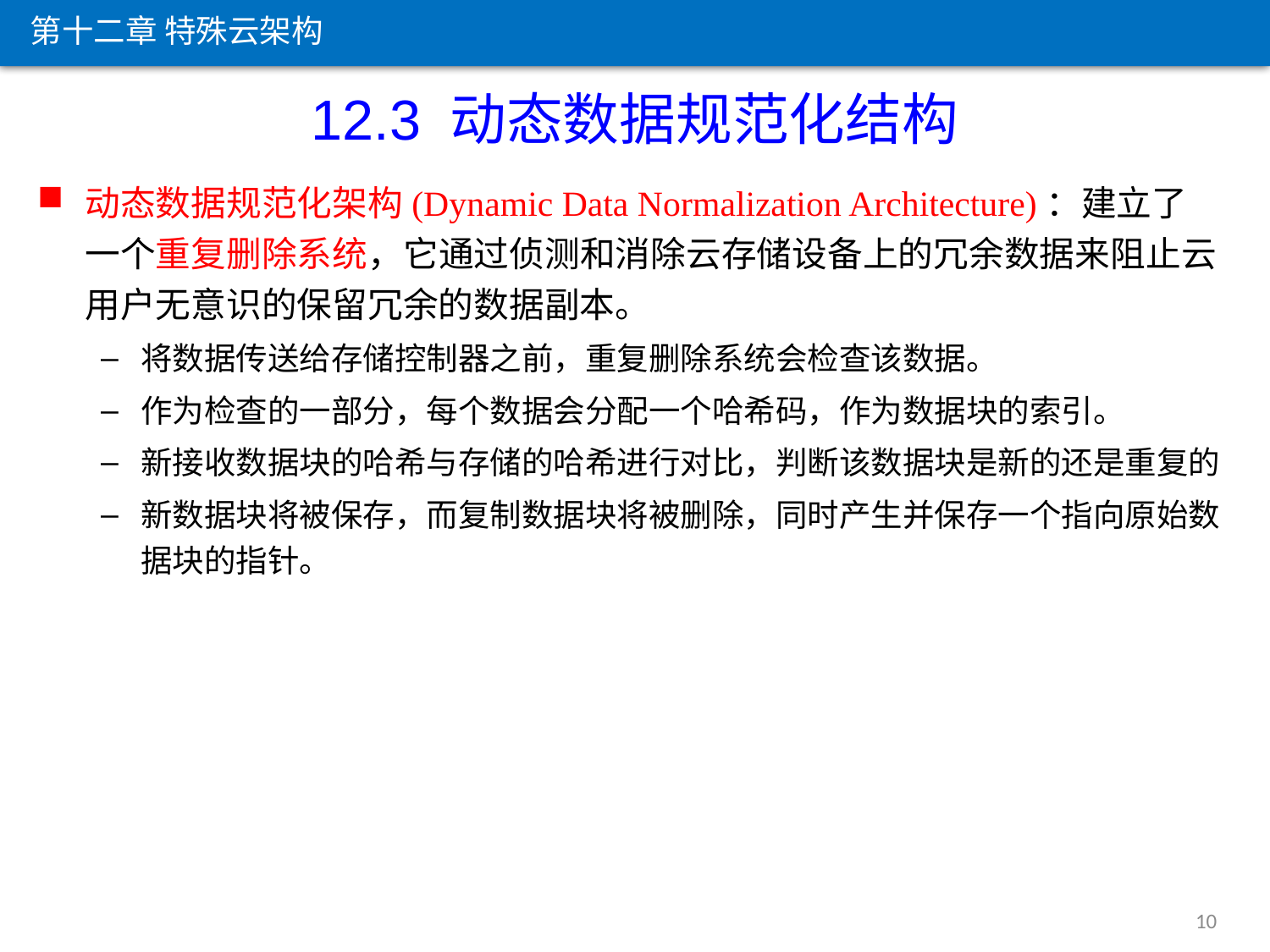

第十二章 特殊云架构
12.3 动态数据规范化结构
动态数据规范化架构(Dynamic Data Normalization Architecture)：建立了一个重复删除系统，它通过侦测和消除云存储设备上的冗余数据来阻止云用户无意识的保留冗余的数据副本。
将数据传送给存储控制器之前，重复删除系统会检查该数据。
作为检查的一部分，每个数据会分配一个哈希码，作为数据块的索引。
新接收数据块的哈希与存储的哈希进行对比，判断该数据块是新的还是重复的
新数据块将被保存，而复制数据块将被删除，同时产生并保存一个指向原始数据块的指针。
10